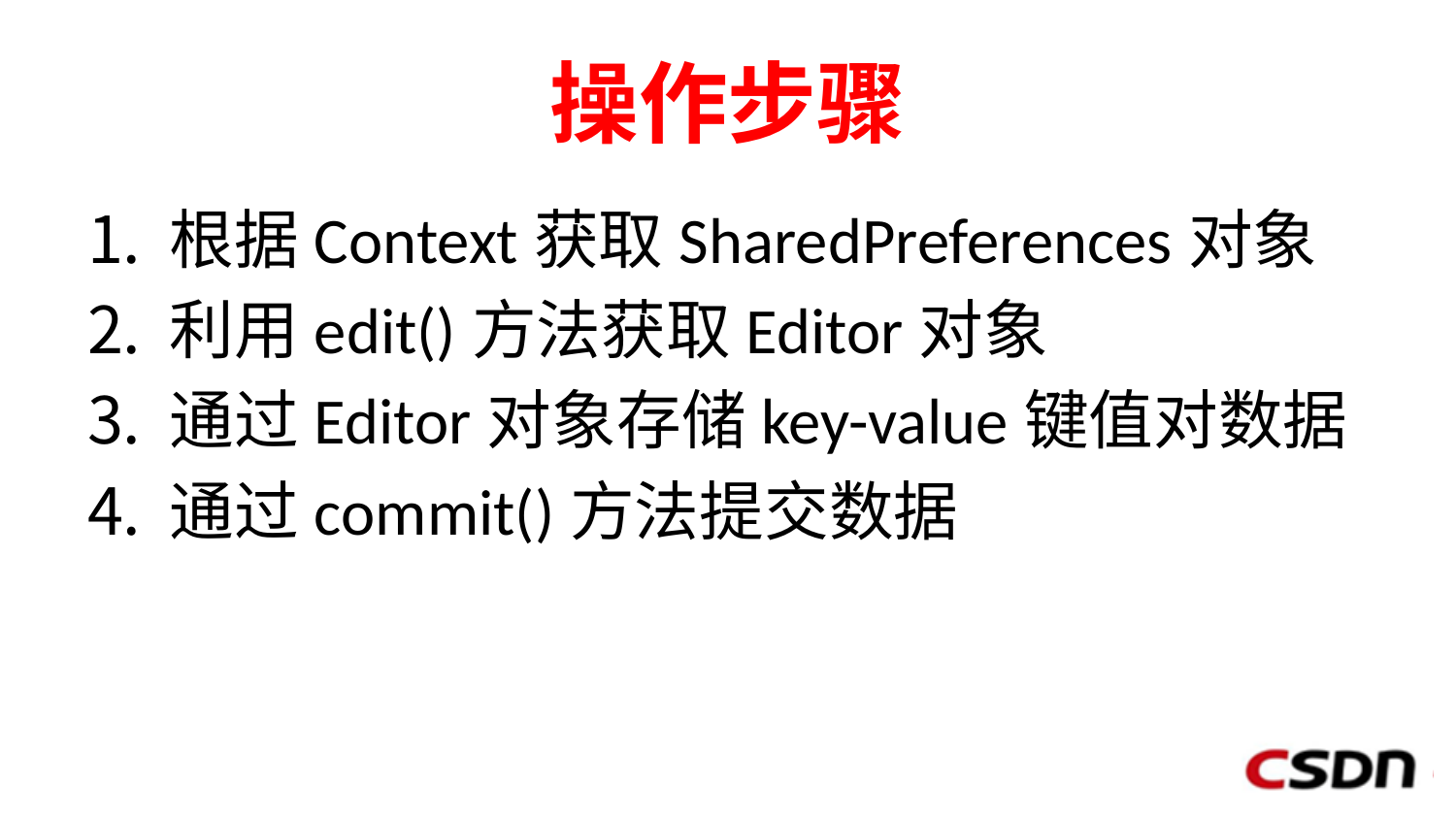

# 操作步骤
根据Context获取SharedPreferences对象
利用edit()方法获取Editor对象
通过Editor对象存储key-value键值对数据
通过commit()方法提交数据